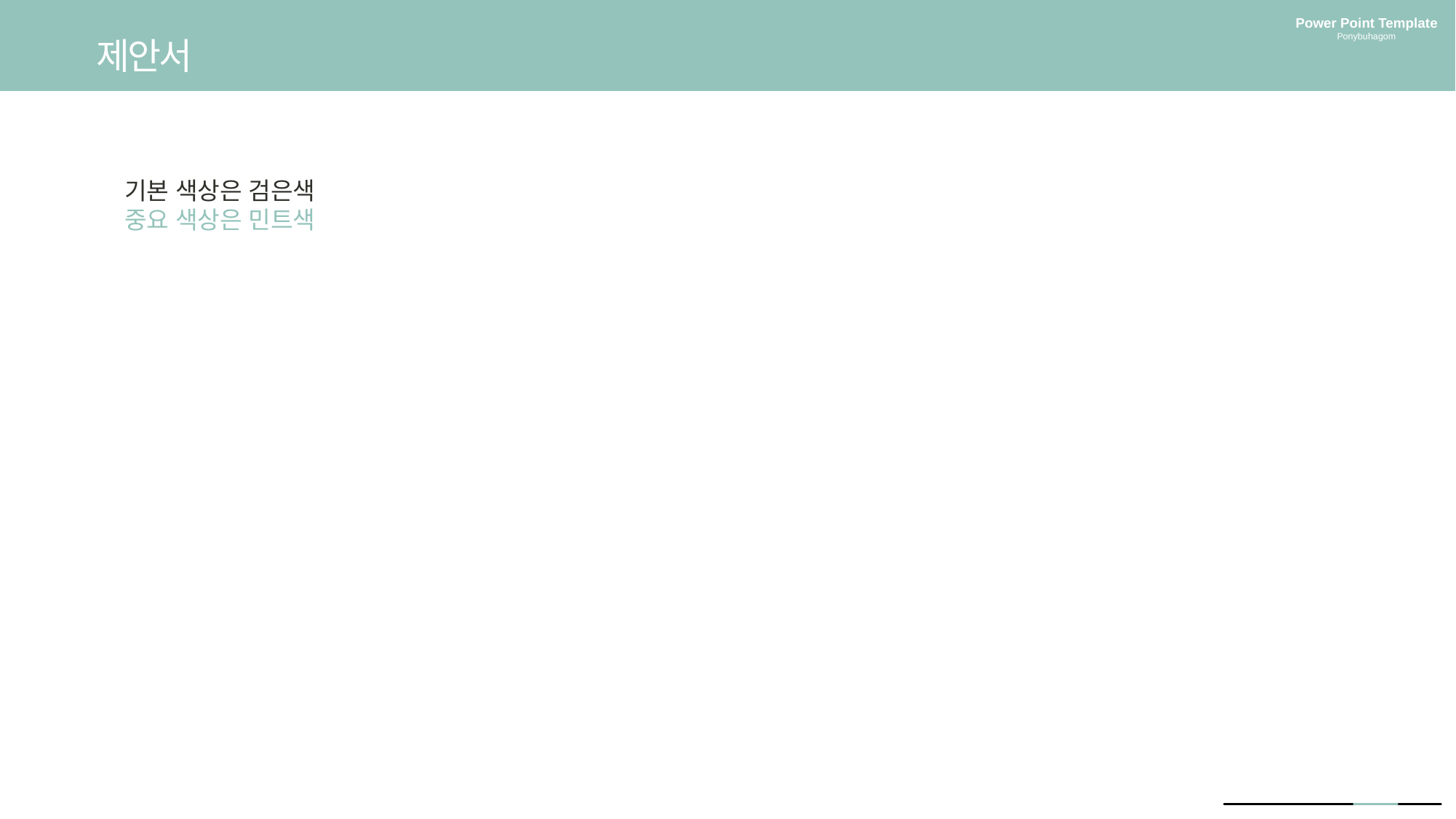

Power Point Template
Ponybuhagom
제안서
기본 색상은 검은색
중요 색상은 민트색